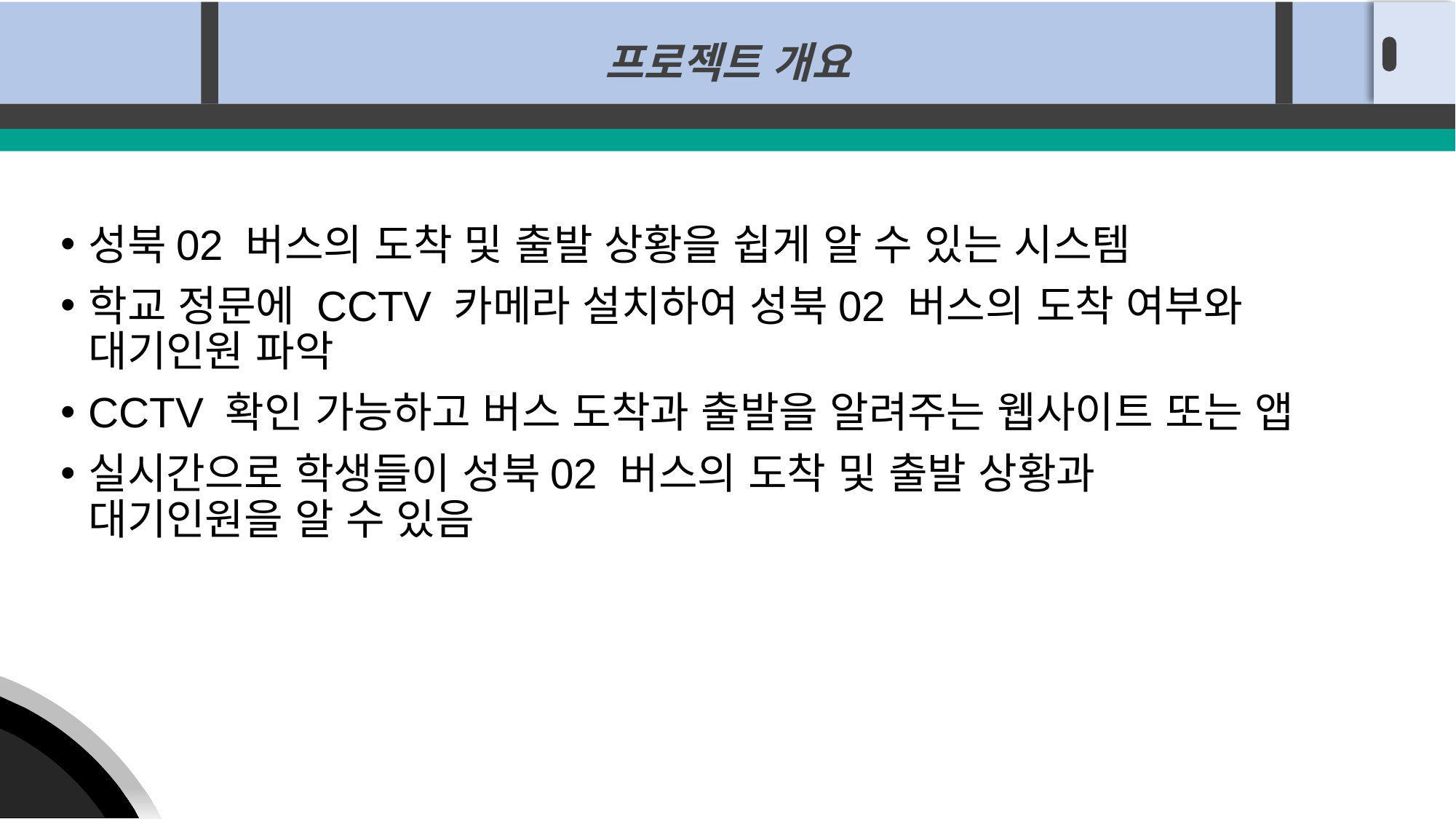

프로젝트 개요
성북02 버스의 도착 및 출발 상황을 쉽게 알 수 있는 시스템
학교 정문에 CCTV 카메라 설치하여 성북02 버스의 도착 여부와 대기인원 파악
CCTV 확인 가능하고 버스 도착과 출발을 알려주는 웹사이트 또는 앱
실시간으로 학생들이 성북02 버스의 도착 및 출발 상황과 대기인원을 알 수 있음